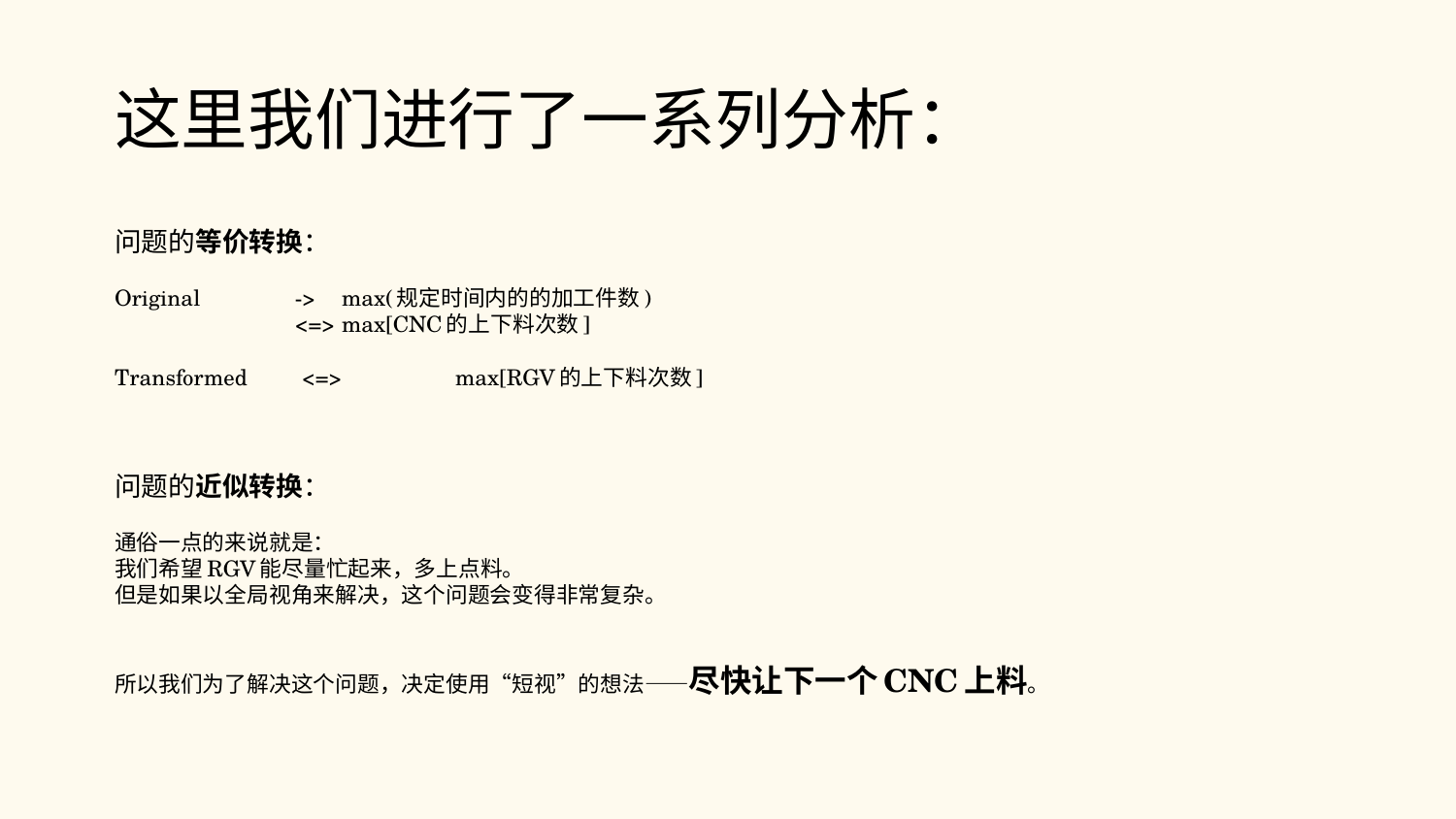

# 这里我们进行了一系列分析：
问题的等价转换：

Original	           -> 	max(规定时间内的的加工件数)
	           <=> 	max[CNC的上下料次数]

Transformed         <=> 	max[RGV的上下料次数]

问题的近似转换：

通俗一点的来说就是：
我们希望RGV能尽量忙起来，多上点料。
但是如果以全局视角来解决，这个问题会变得非常复杂。

所以我们为了解决这个问题，决定使用“短视”的想法——尽快让下一个CNC上料。